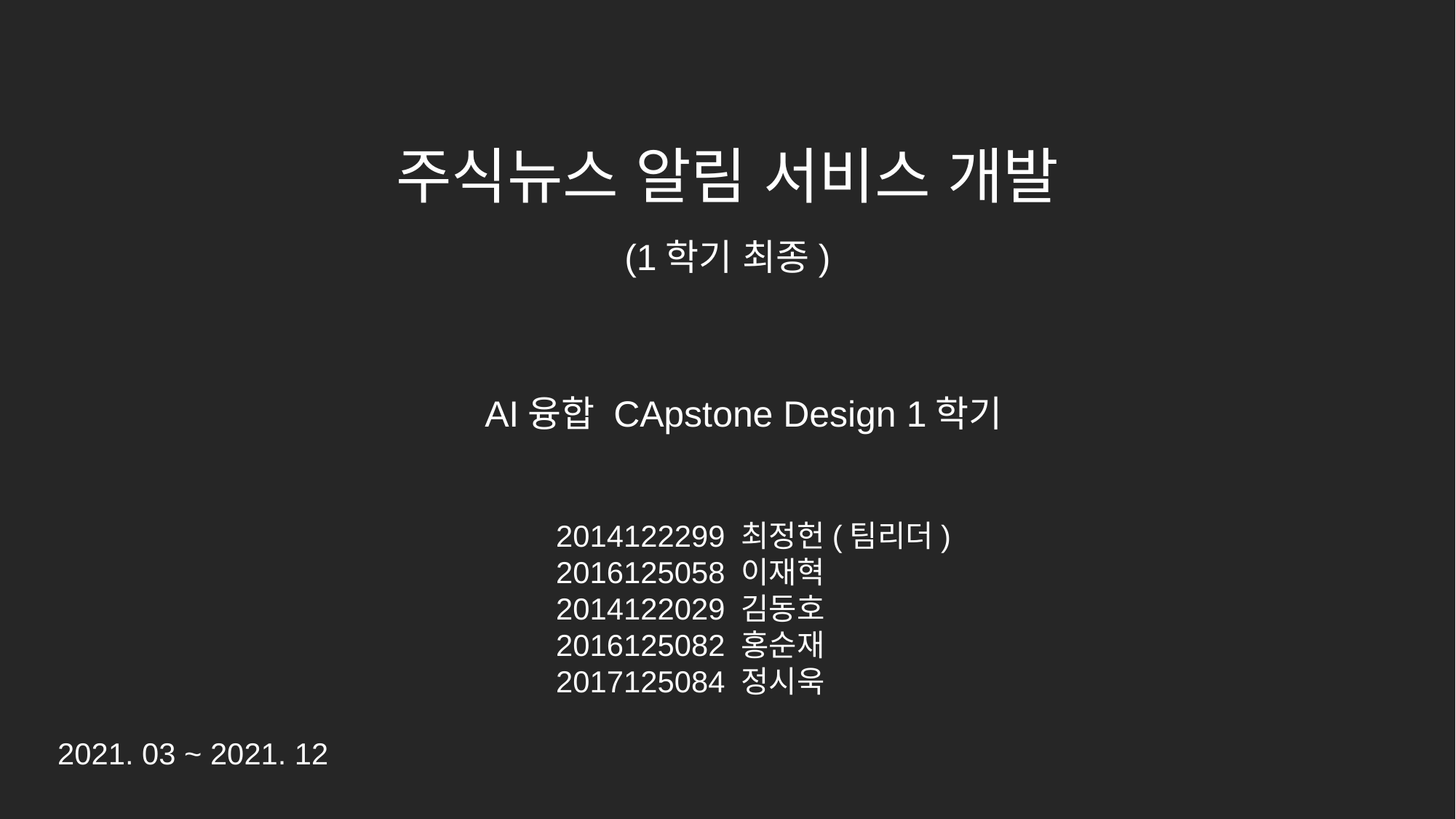

주식뉴스 알림 서비스 개발
(1학기 최종)
AI융합 CApstone Design 1학기
2014122299 최정헌(팀리더)
2016125058 이재혁
2014122029 김동호
2016125082 홍순재
2017125084 정시욱
2021. 03 ~ 2021. 12